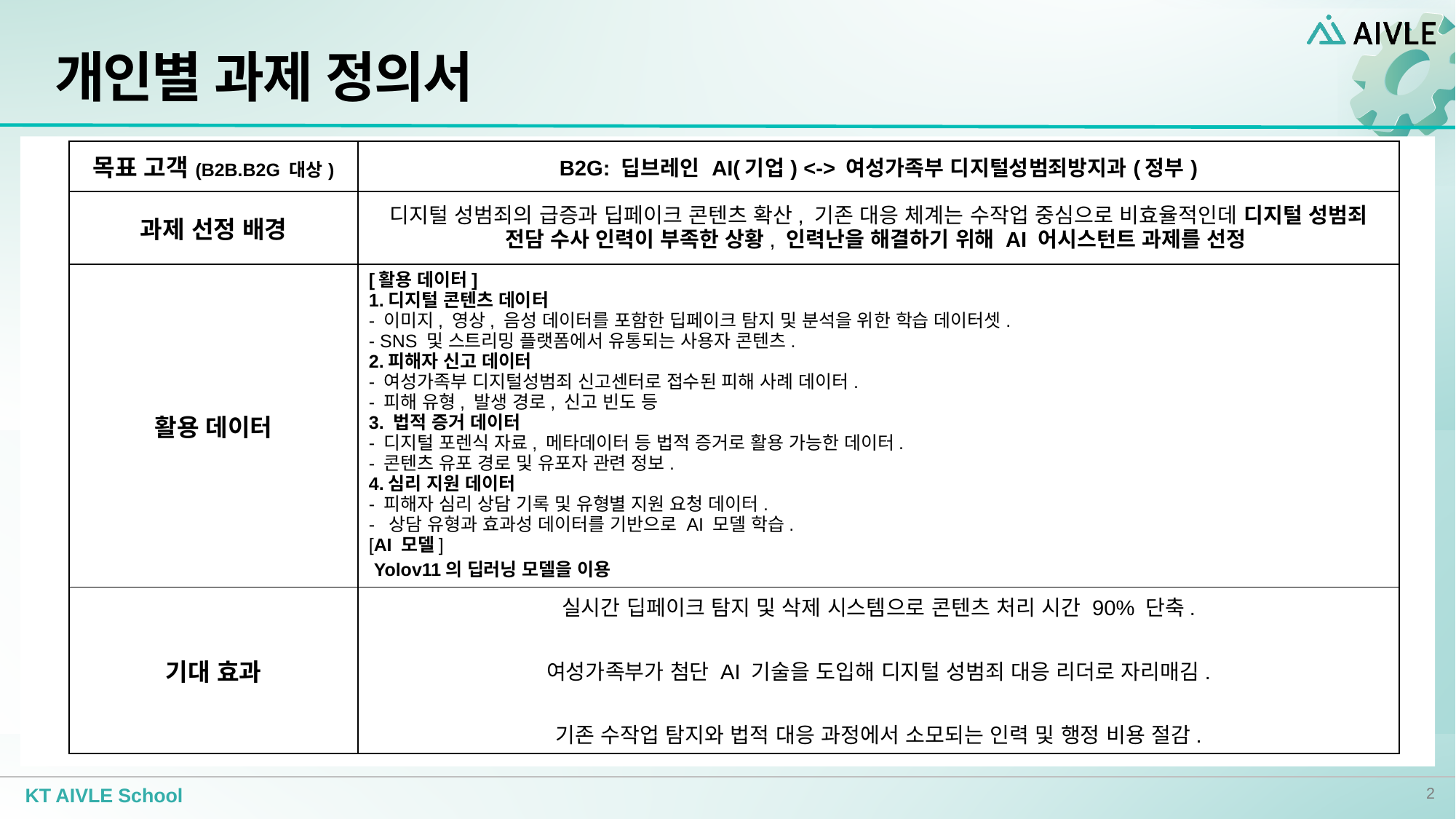

# 개인별 과제 정의서
| 목표 고객(B2B.B2G 대상) | B2G: 딥브레인 AI(기업) <-> 여성가족부 디지털성범죄방지과(정부) |
| --- | --- |
| 과제 선정 배경 | 디지털 성범죄의 급증과 딥페이크 콘텐츠 확산, 기존 대응 체계는 수작업 중심으로 비효율적인데 디지털 성범죄 전담 수사 인력이 부족한 상황, 인력난을 해결하기 위해 AI 어시스턴트 과제를 선정 |
| 활용 데이터 | [활용 데이터] 1.디지털 콘텐츠 데이터 - 이미지, 영상, 음성 데이터를 포함한 딥페이크 탐지 및 분석을 위한 학습 데이터셋. - SNS 및 스트리밍 플랫폼에서 유통되는 사용자 콘텐츠. 2.피해자 신고 데이터 - 여성가족부 디지털성범죄 신고센터로 접수된 피해 사례 데이터. - 피해 유형, 발생 경로, 신고 빈도 등 3. 법적 증거 데이터 - 디지털 포렌식 자료, 메타데이터 등 법적 증거로 활용 가능한 데이터. - 콘텐츠 유포 경로 및 유포자 관련 정보. 4.심리 지원 데이터 - 피해자 심리 상담 기록 및 유형별 지원 요청 데이터. 상담 유형과 효과성 데이터를 기반으로 AI 모델 학습. [AI 모델] Yolov11의 딥러닝 모델을 이용 |
| 기대 효과 | 실시간 딥페이크 탐지 및 삭제 시스템으로 콘텐츠 처리 시간 90% 단축. 여성가족부가 첨단 AI 기술을 도입해 디지털 성범죄 대응 리더로 자리매김. 기존 수작업 탐지와 법적 대응 과정에서 소모되는 인력 및 행정 비용 절감. |